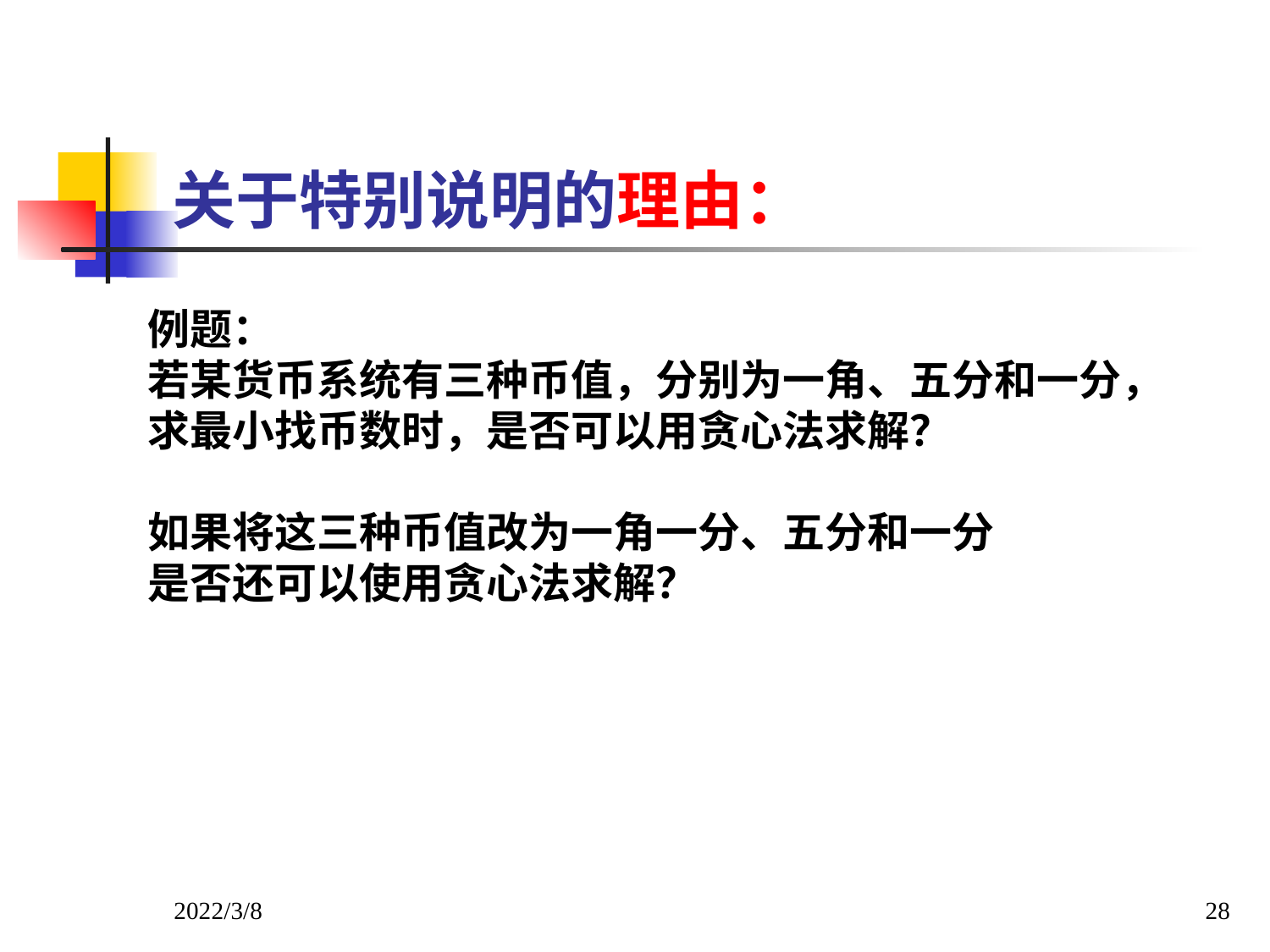

# 关于特别说明的理由：
例题：
若某货币系统有三种币值，分别为一角、五分和一分，求最小找币数时，是否可以用贪心法求解？

如果将这三种币值改为一角一分、五分和一分
是否还可以使用贪心法求解？
2022/3/8
28